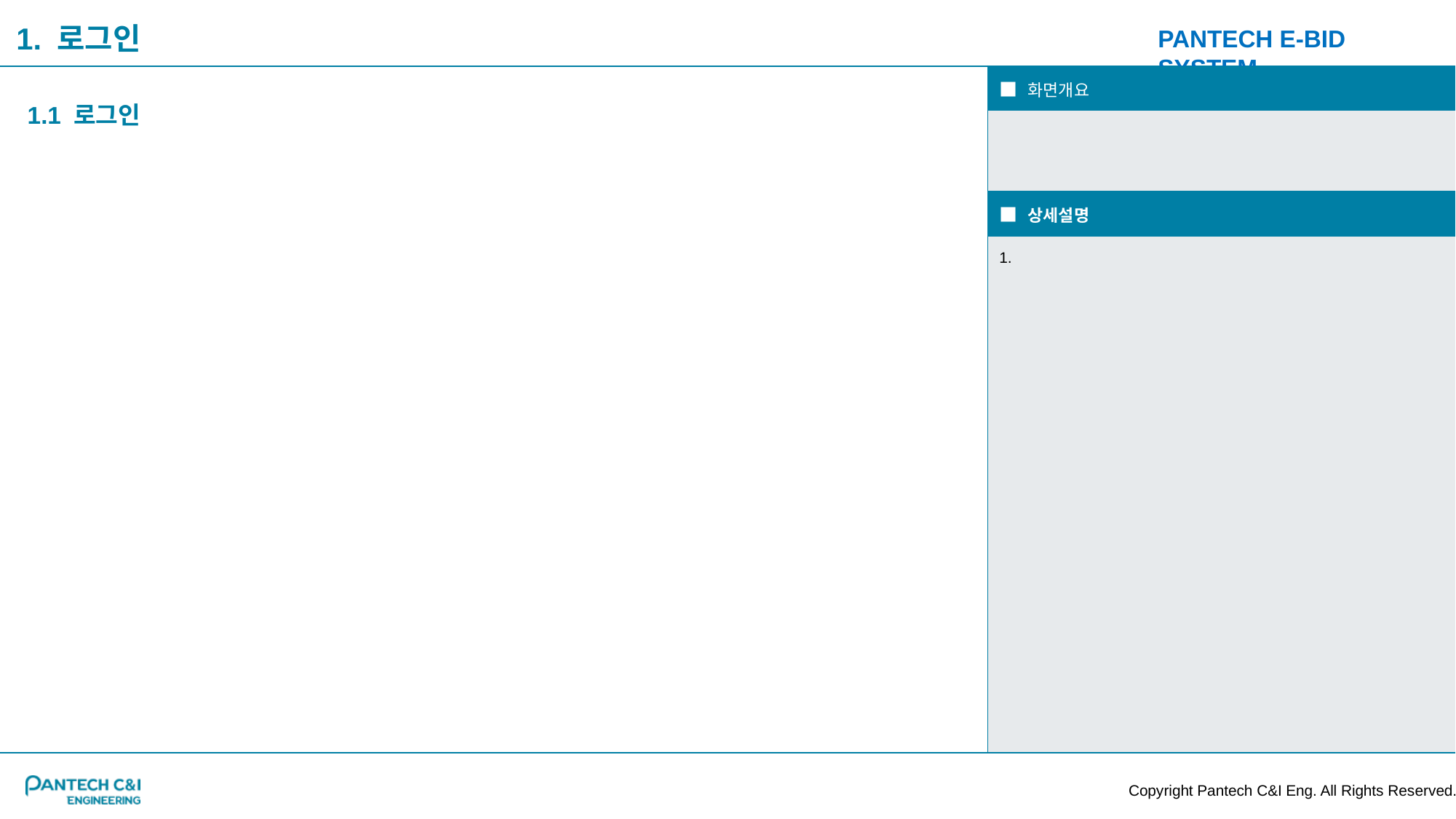

1. 로그인
| ■ 화면개요 |
| --- |
|  |
| ■ 상세설명 |
| 1. |
1.1 로그인